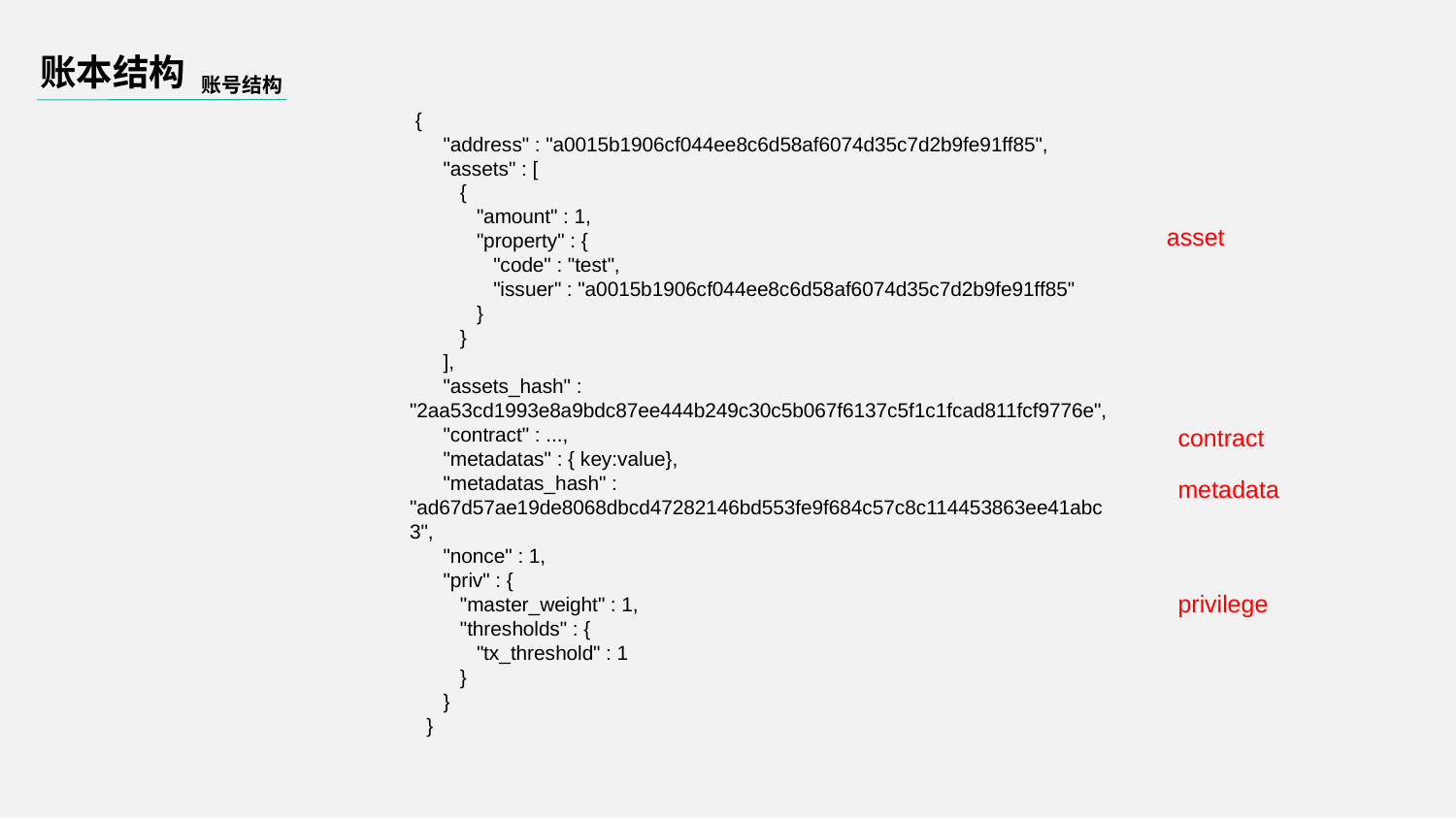

账本结构
账号结构

 {
      "address" : "a0015b1906cf044ee8c6d58af6074d35c7d2b9fe91ff85",
      "assets" : [
         {
            "amount" : 1,
            "property" : {
               "code" : "test",
               "issuer" : "a0015b1906cf044ee8c6d58af6074d35c7d2b9fe91ff85"
            }
         }
      ],
      "assets_hash" : "2aa53cd1993e8a9bdc87ee444b249c30c5b067f6137c5f1c1fcad811fcf9776e",
      "contract" : ...,
      "metadatas" : { key:value},
      "metadatas_hash" : "ad67d57ae19de8068dbcd47282146bd553fe9f684c57c8c114453863ee41abc3",
      "nonce" : 1,
      "priv" : {
         "master_weight" : 1,
         "thresholds" : {
            "tx_threshold" : 1
         }
      }
   }
asset
contract
metadata
privilege